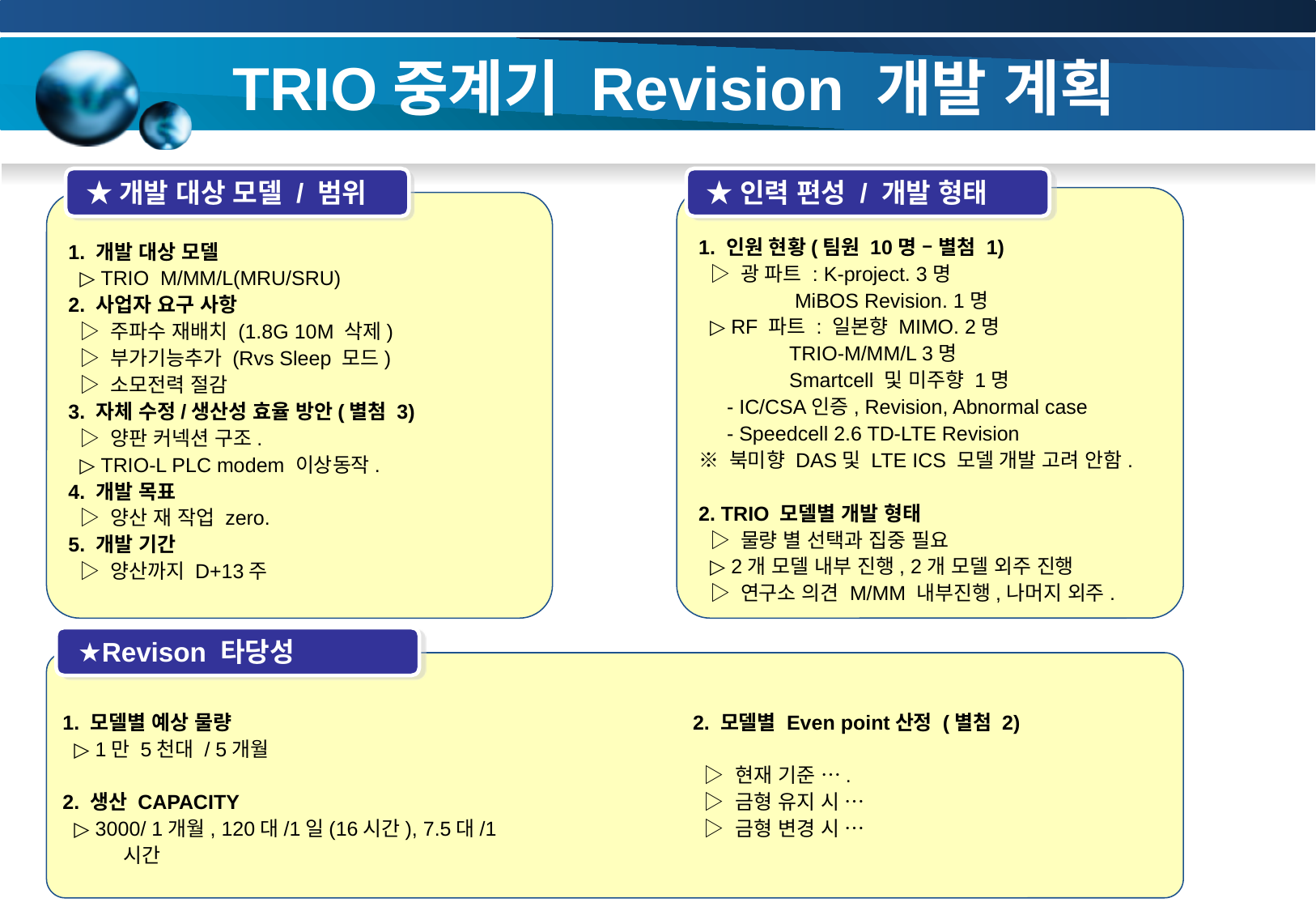

TRIO중계기 Revision 개발 계획
 ★개발 대상 모델 / 범위
 ★인력 편성 / 개발 형태

1. 인원 현황(팀원 10명 – 별첨 1)
  ▷ 광 파트 : K-project. 3명
                 MiBOS Revision. 1명
  ▷ RF 파트 : 일본향 MIMO. 2명
                TRIO-M/MM/L 3명
                Smartcell 및 미주향 1명
     - IC/CSA인증, Revision, Abnormal case
     - Speedcell 2.6 TD-LTE Revision
※ 북미향 DAS및 LTE ICS 모델 개발 고려 안함.

2. TRIO 모델별 개발 형태
  ▷ 물량 별 선택과 집중 필요
  ▷ 2개 모델 내부 진행, 2개 모델 외주 진행
  ▷ 연구소 의견 M/MM 내부진행,나머지 외주.

1. 개발 대상 모델
  ▷ TRIO  M/MM/L(MRU/SRU)
2. 사업자 요구 사항
  ▷ 주파수 재배치 (1.8G 10M 삭제)
  ▷ 부가기능추가 (Rvs Sleep 모드)
  ▷ 소모전력 절감
3. 자체 수정/생산성 효율 방안(별첨 3)
  ▷ 양판 커넥션 구조.
  ▷ TRIO-L PLC modem 이상동작.
4. 개발 목표
  ▷ 양산 재 작업 zero.
5. 개발 기간
  ▷ 양산까지 D+13주
 ★Revison 타당성

1. 모델별 예상 물량
  ▷ 1만 5천대 / 5개월

2. 생산 CAPACITY
  ▷ 3000/ 1개월, 120대/1일(16시간), 7.5대/1시간
2. 모델별 Even point산정 (별첨 2)

  ▷ 현재 기준 ….
  ▷ 금형 유지 시 …
  ▷ 금형 변경 시 …